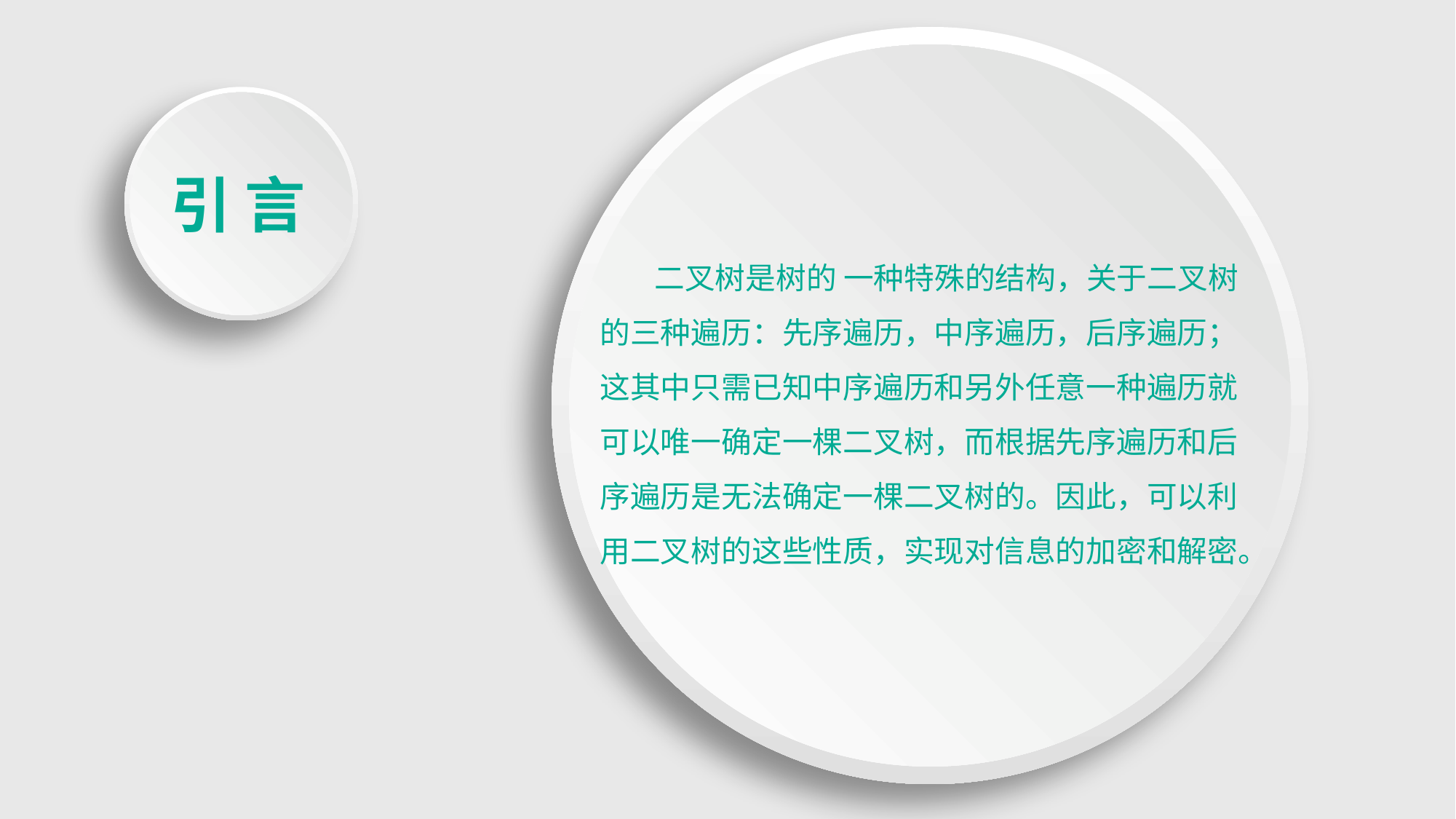

二叉树是树的 一种特殊的结构，关于二叉树的三种遍历：先序遍历，中序遍历，后序遍历；这其中只需已知中序遍历和另外任意一种遍历就可以唯一确定一棵二叉树，而根据先序遍历和后序遍历是无法确定一棵二叉树的。因此，可以利用二叉树的这些性质，实现对信息的加密和解密。

引 言